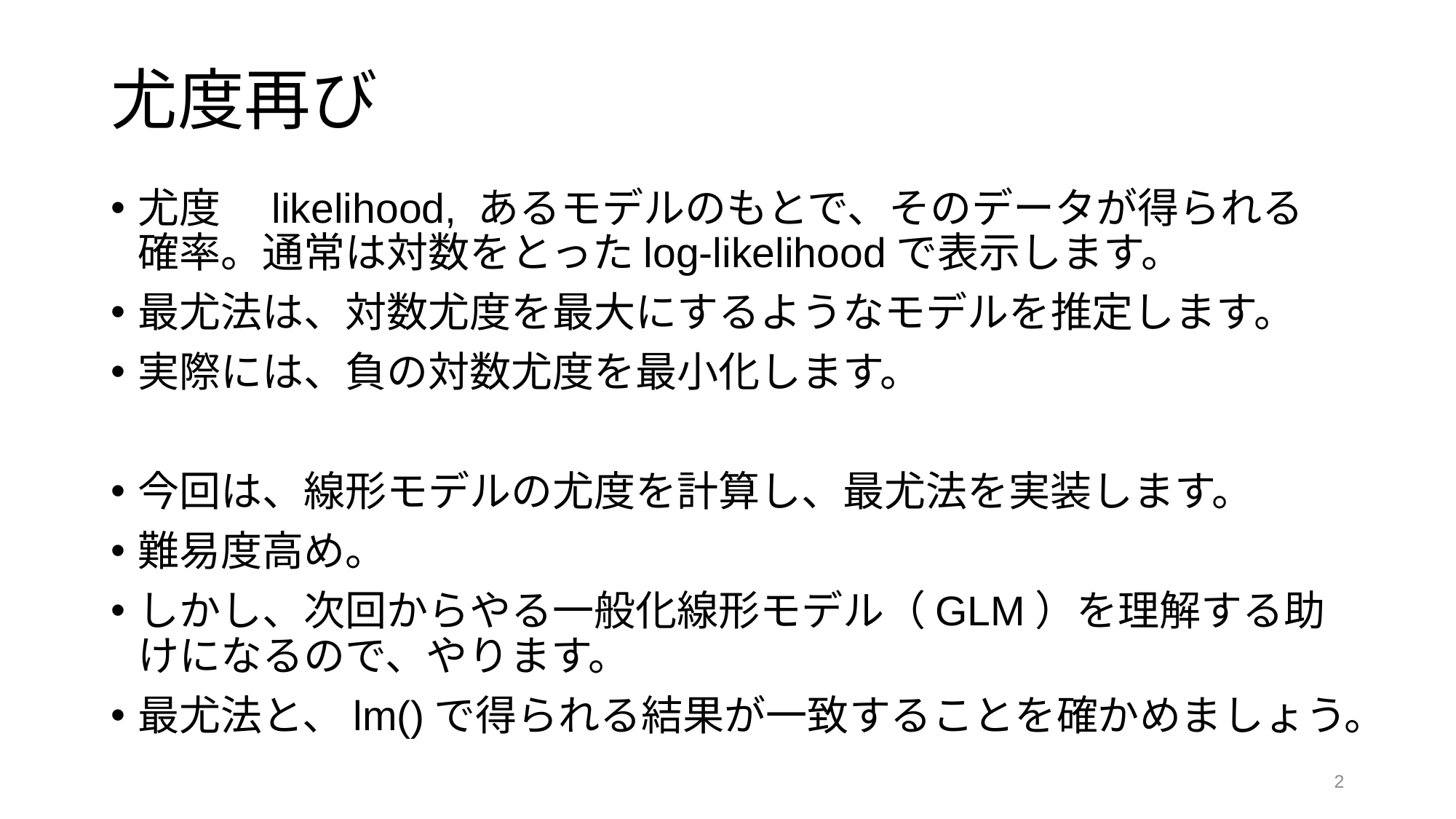

# 尤度再び
尤度　likelihood, あるモデルのもとで、そのデータが得られる確率。通常は対数をとったlog-likelihoodで表示します。
最尤法は、対数尤度を最大にするようなモデルを推定します。
実際には、負の対数尤度を最小化します。

今回は、線形モデルの尤度を計算し、最尤法を実装します。
難易度高め。
しかし、次回からやる一般化線形モデル（GLM）を理解する助けになるので、やります。
最尤法と、lm()で得られる結果が一致することを確かめましょう。

2